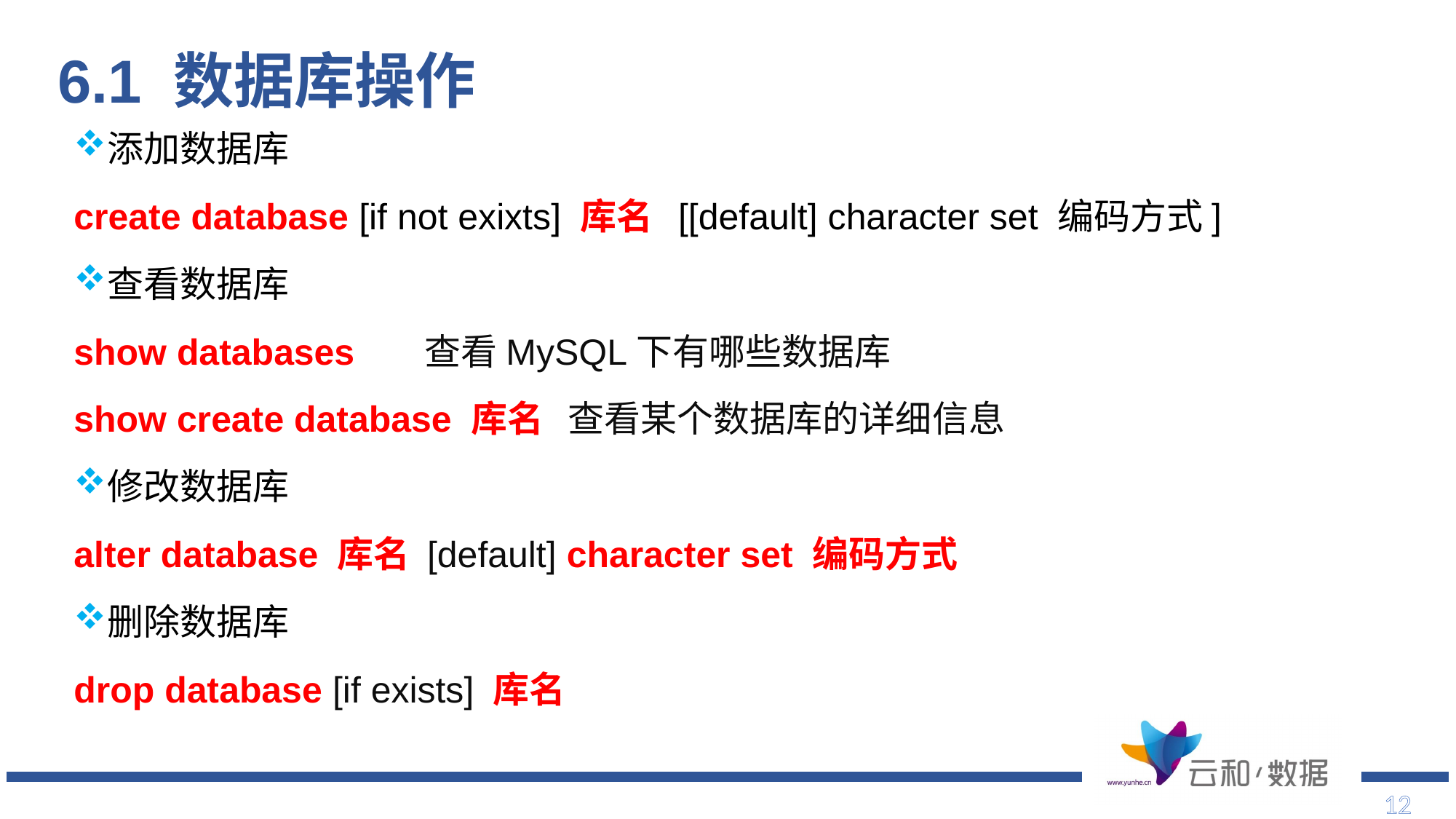

# 6.1 数据库操作
添加数据库
create database [if not exixts] 库名  [[default] character set 编码方式]
查看数据库
show databases      查看MySQL下有哪些数据库
show create database 库名   查看某个数据库的详细信息
修改数据库
alter database 库名 [default] character set 编码方式
删除数据库
drop database [if exists] 库名